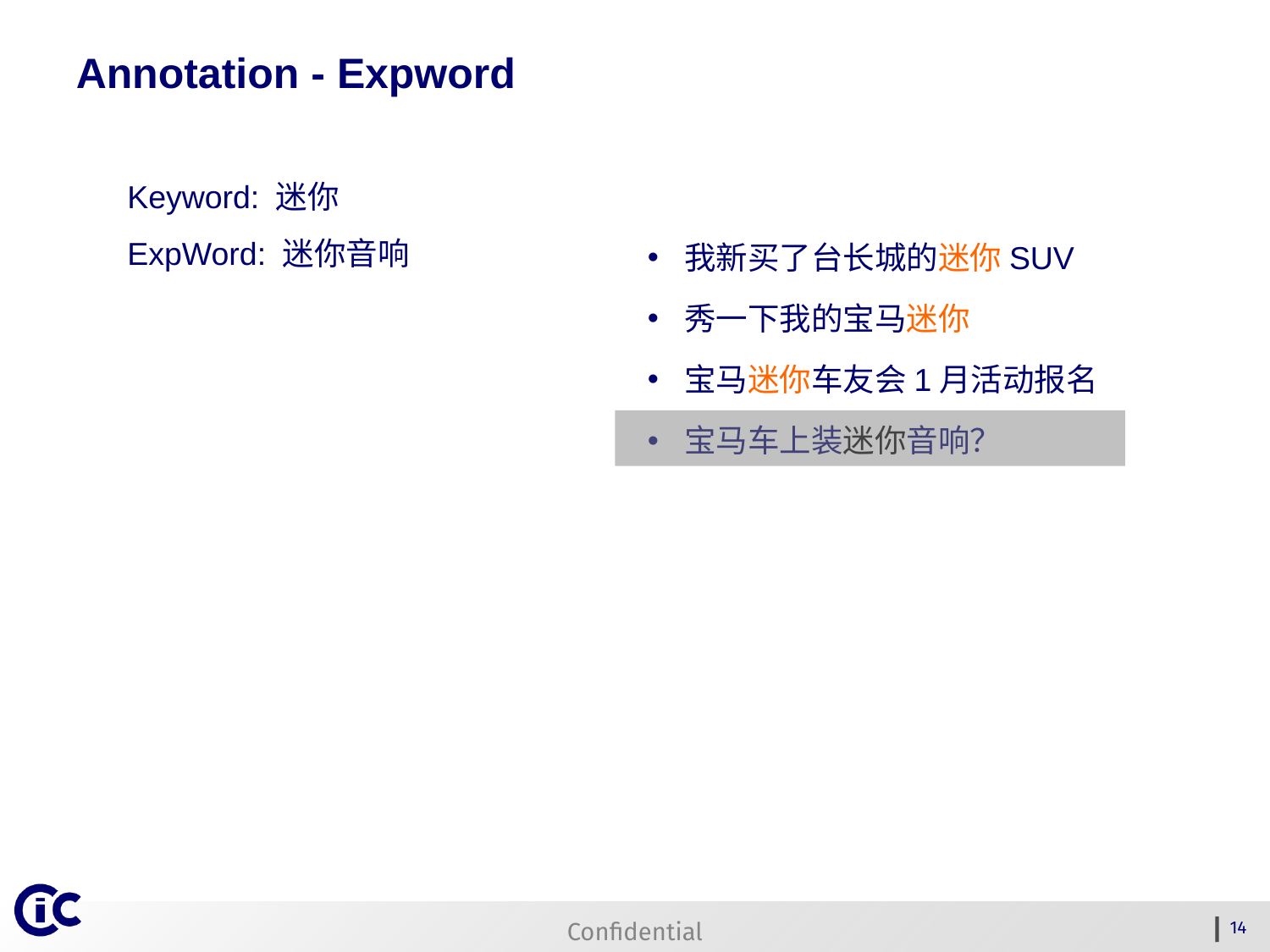

Annotation - Expword
Keyword: 迷你
ExpWord: 迷你音响
我新买了台长城的迷你SUV
秀一下我的宝马迷你
宝马迷你车友会1月活动报名
宝马车上装迷你音响？